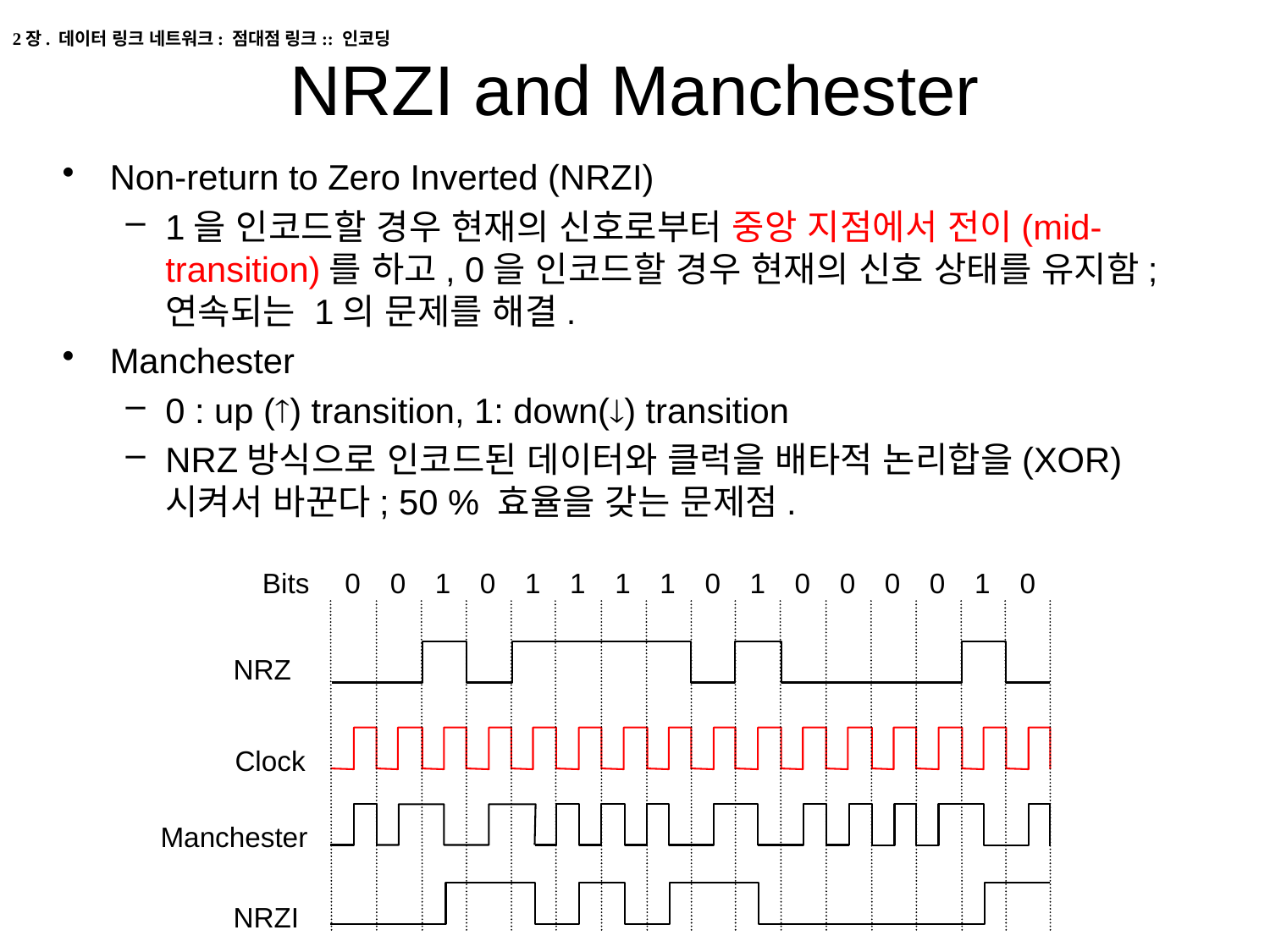

2장. 데이터 링크 네트워크: 점대점 링크:: 인코딩
# NRZI and Manchester
Non-return to Zero Inverted (NRZI)
1을 인코드할 경우 현재의 신호로부터 중앙 지점에서 전이(mid-transition)를 하고, 0을 인코드할 경우 현재의 신호 상태를 유지함; 연속되는 1의 문제를 해결.
Manchester
0 : up (↑) transition, 1: down(↓) transition
NRZ방식으로 인코드된 데이터와 클럭을 배타적 논리합을(XOR)시켜서 바꾼다; 50 % 효율을 갖는 문제점.

Bits
0
0
1
0
1
1
1
1
0
1
0
0
0
0
1
0

NRZ

Clock

Manchester

NRZI